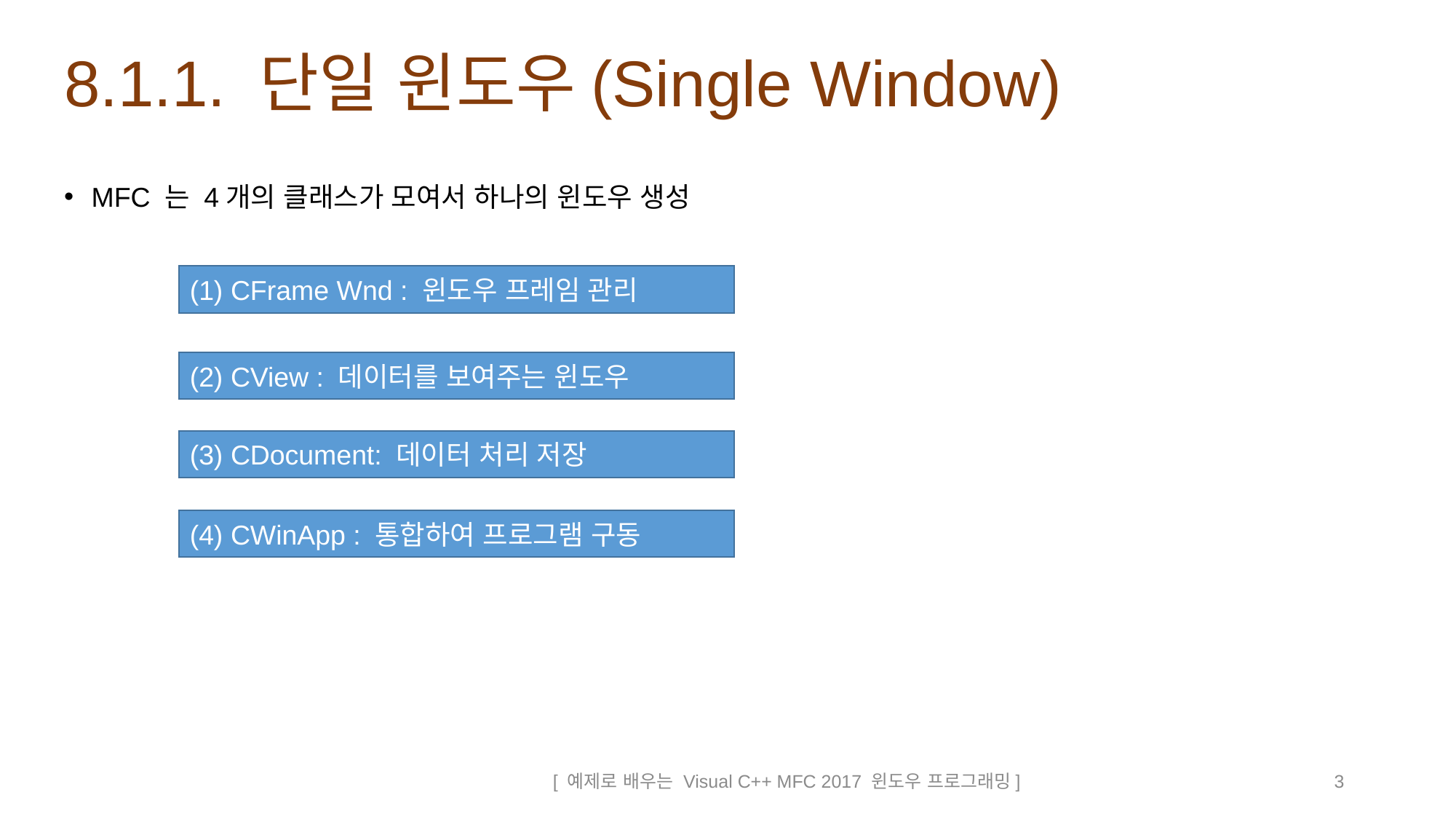

# 8.1.1. 단일 윈도우(Single Window)

MFC 는 4개의 클래스가 모여서 하나의 윈도우 생성

(1) CFrame Wnd : 윈도우 프레임 관리
(2) CView : 데이터를 보여주는 윈도우
(3) CDocument: 데이터 처리 저장
(4) CWinApp : 통합하여 프로그램 구동
[ 예제로 배우는 Visual C++ MFC 2017 윈도우 프로그래밍]
3